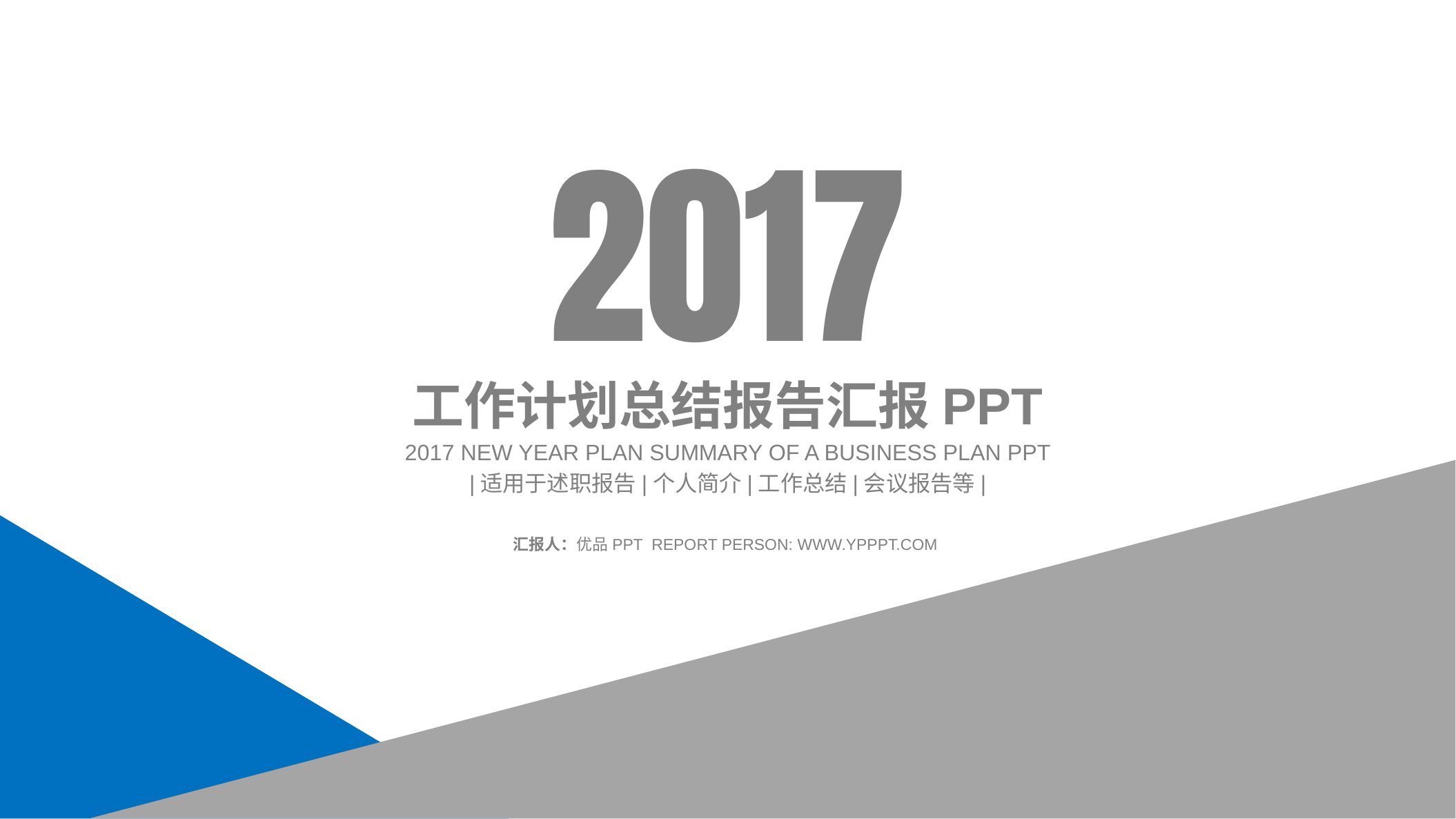

2017
工作计划总结报告汇报PPT
2017 New Year plan summary of a business plan PPT
|适用于述职报告|个人简介|工作总结|会议报告等|

汇报人：优品PPT  Report person: WWW.YPPPT.COM